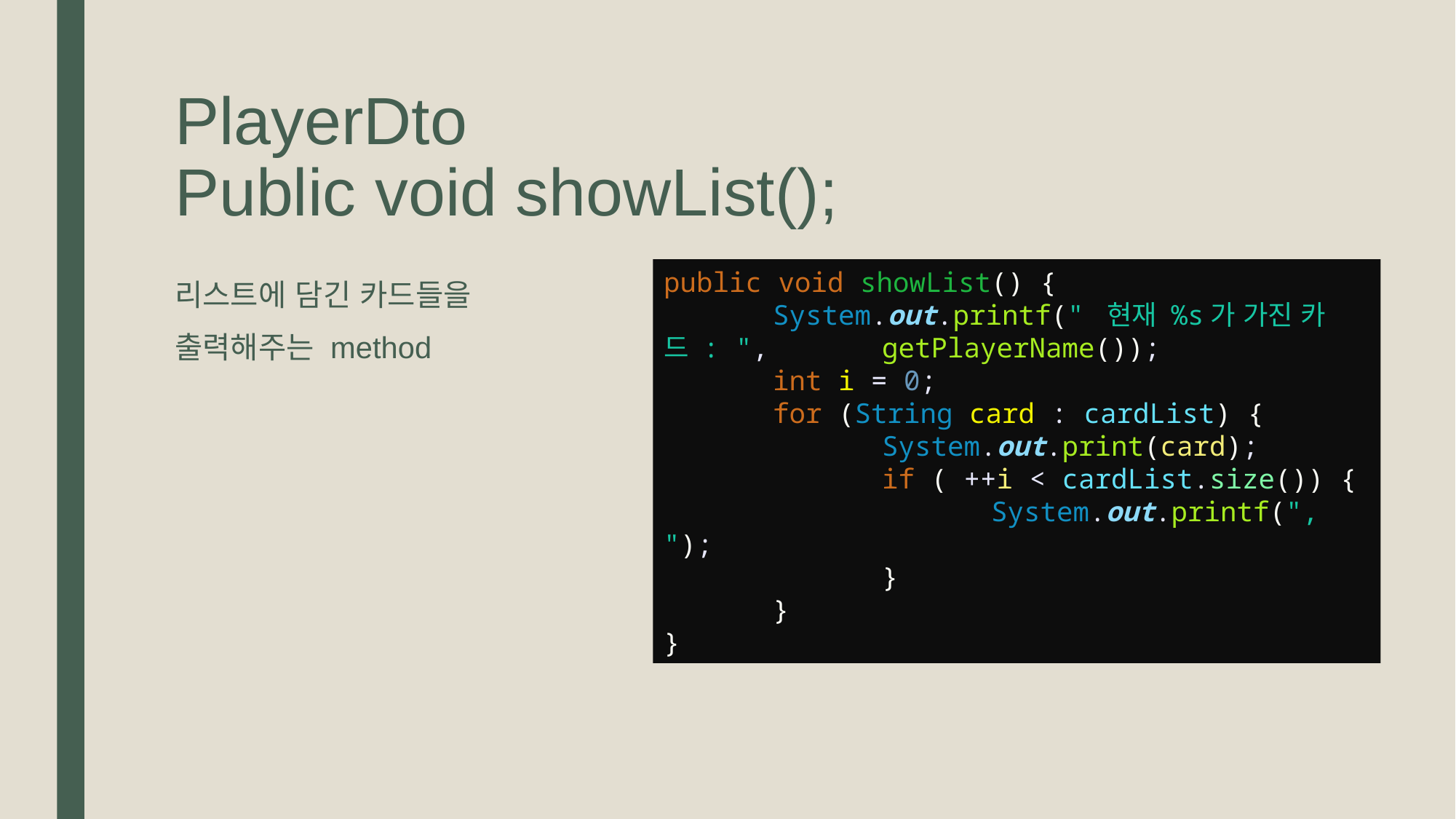

# PlayerDto Public void showList();
public void showList() {
	System.out.printf(" 현재 %s가 가진 카드 : ", 	getPlayerName());
	int i = 0;
	for (String card : cardList) {
		System.out.print(card);
		if ( ++i < cardList.size()) {
			System.out.printf(", ");
		}
	}
}
리스트에 담긴 카드들을
출력해주는 method